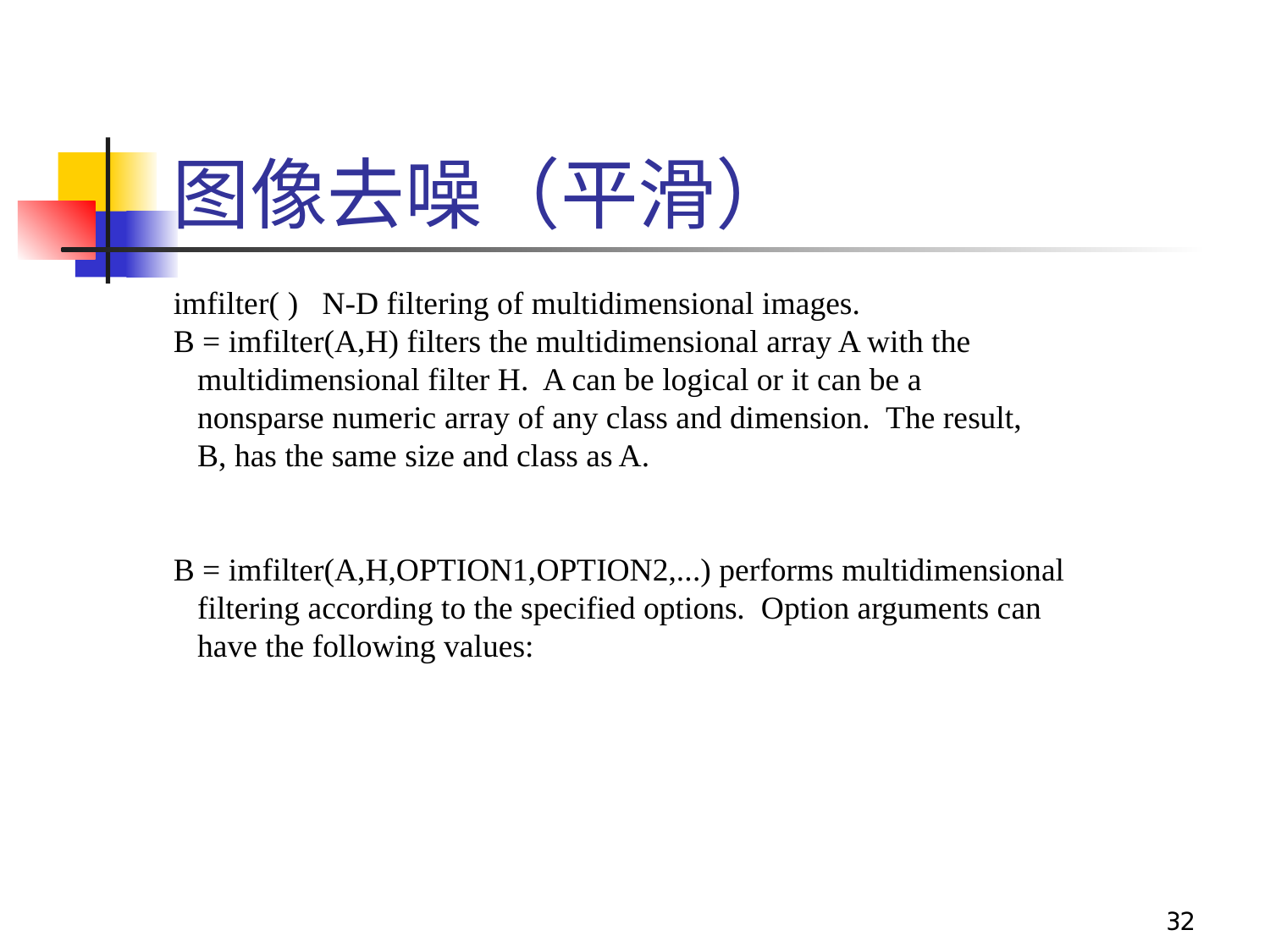

图像去噪（平滑）
 imfilter( )   N-D filtering of multidimensional images.
 B = imfilter(A,H) filters the multidimensional array A with the
    multidimensional filter H.  A can be logical or it can be a
    nonsparse numeric array of any class and dimension.  The result,
    B, has the same size and class as A.

 B = imfilter(A,H,OPTION1,OPTION2,...) performs multidimensional
    filtering according to the specified options.  Option arguments can
    have the following values:

32